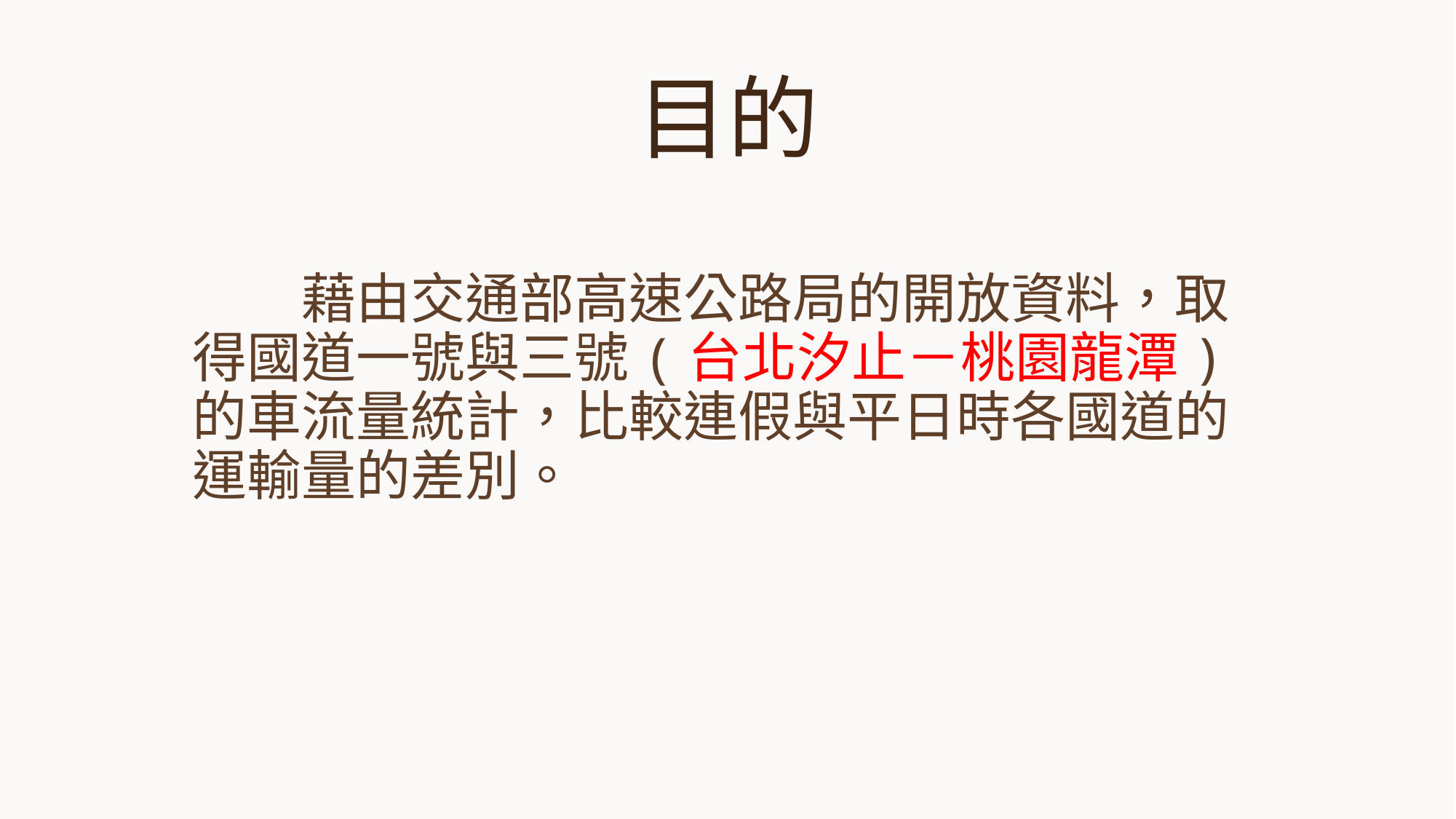

# 目的
　　藉由交通部高速公路局的開放資料，取得國道一號與三號(台北汐止－桃園龍潭)的車流量統計，比較連假與平日時各國道的運輸量的差別。